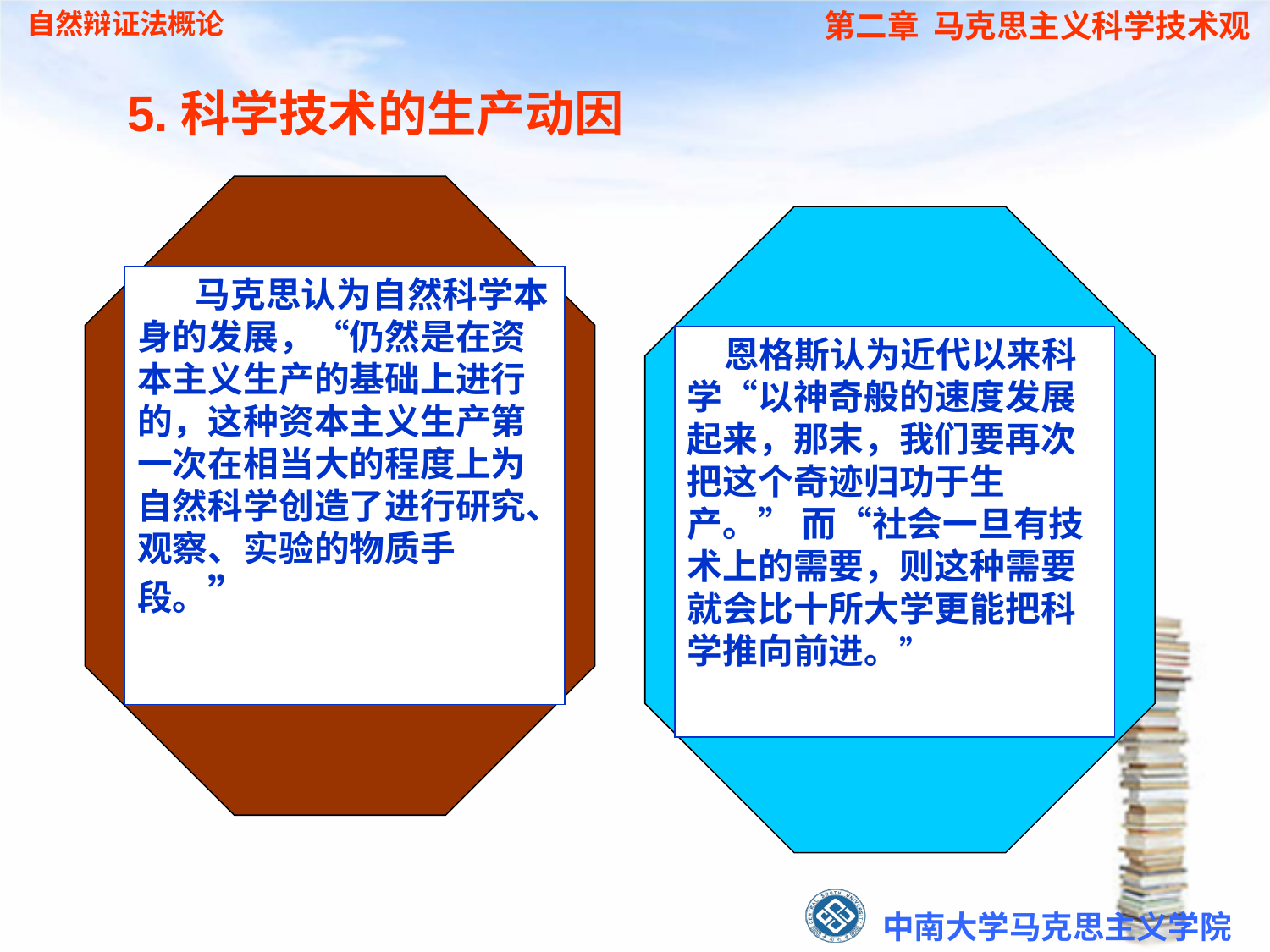

5.科学技术的生产动因

       马克思认为自然科学本身的发展，“仍然是在资本主义生产的基础上进行的，这种资本主义生产第一次在相当大的程度上为自然科学创造了进行研究、观察、实验的物质手段。”
    恩格斯认为近代以来科学“以神奇般的速度发展起来，那末，我们要再次把这个奇迹归功于生产。” 而“社会一旦有技术上的需要，则这种需要就会比十所大学更能把科学推向前进。”